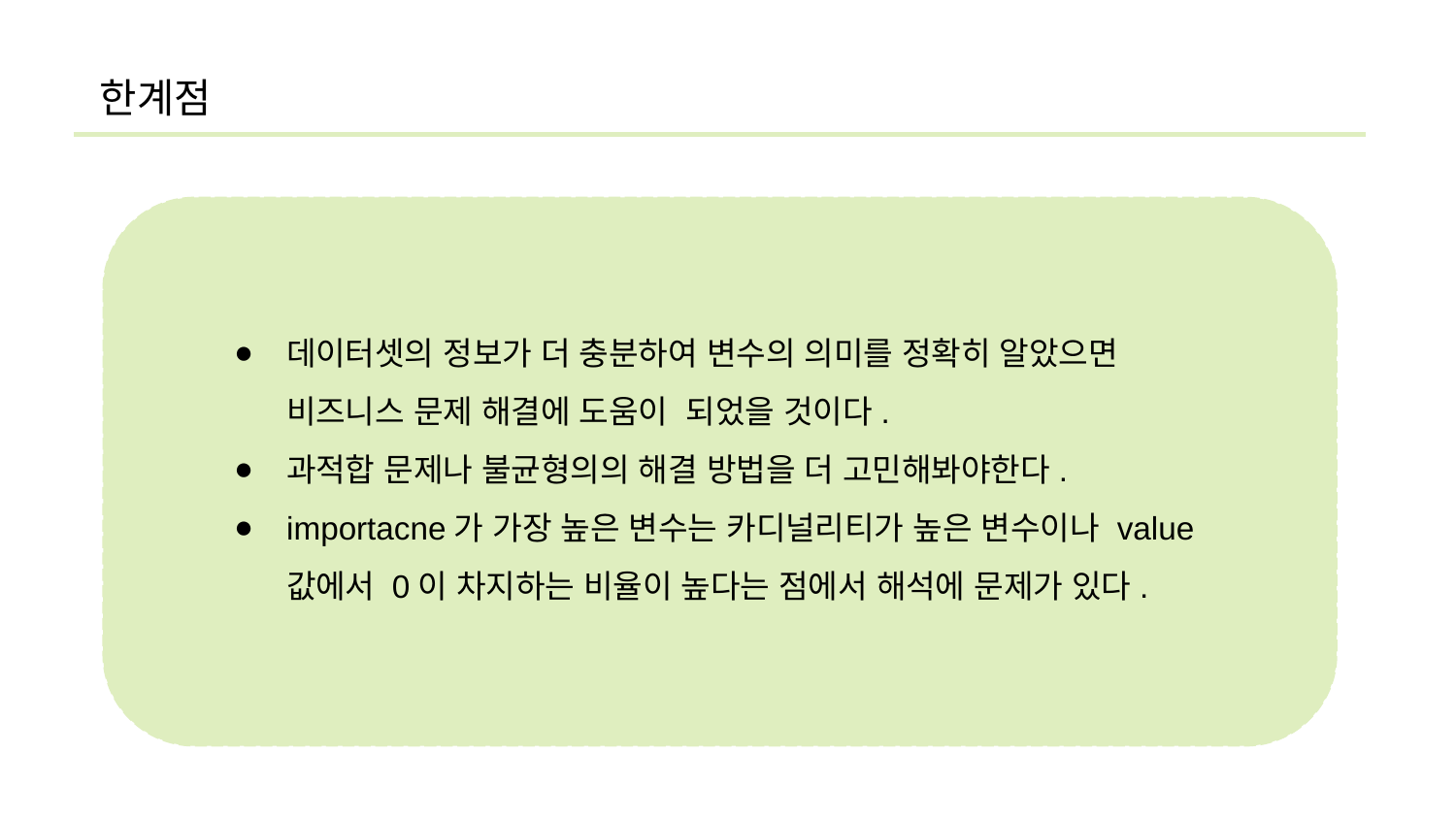

한계점

데이터셋의 정보가 더 충분하여 변수의 의미를 정확히 알았으면 비즈니스 문제 해결에 도움이  되었을 것이다.
과적합 문제나 불균형의의 해결 방법을 더 고민해봐야한다.
importacne가 가장 높은 변수는 카디널리티가 높은 변수이나 value값에서 0이 차지하는 비율이 높다는 점에서 해석에 문제가 있다.